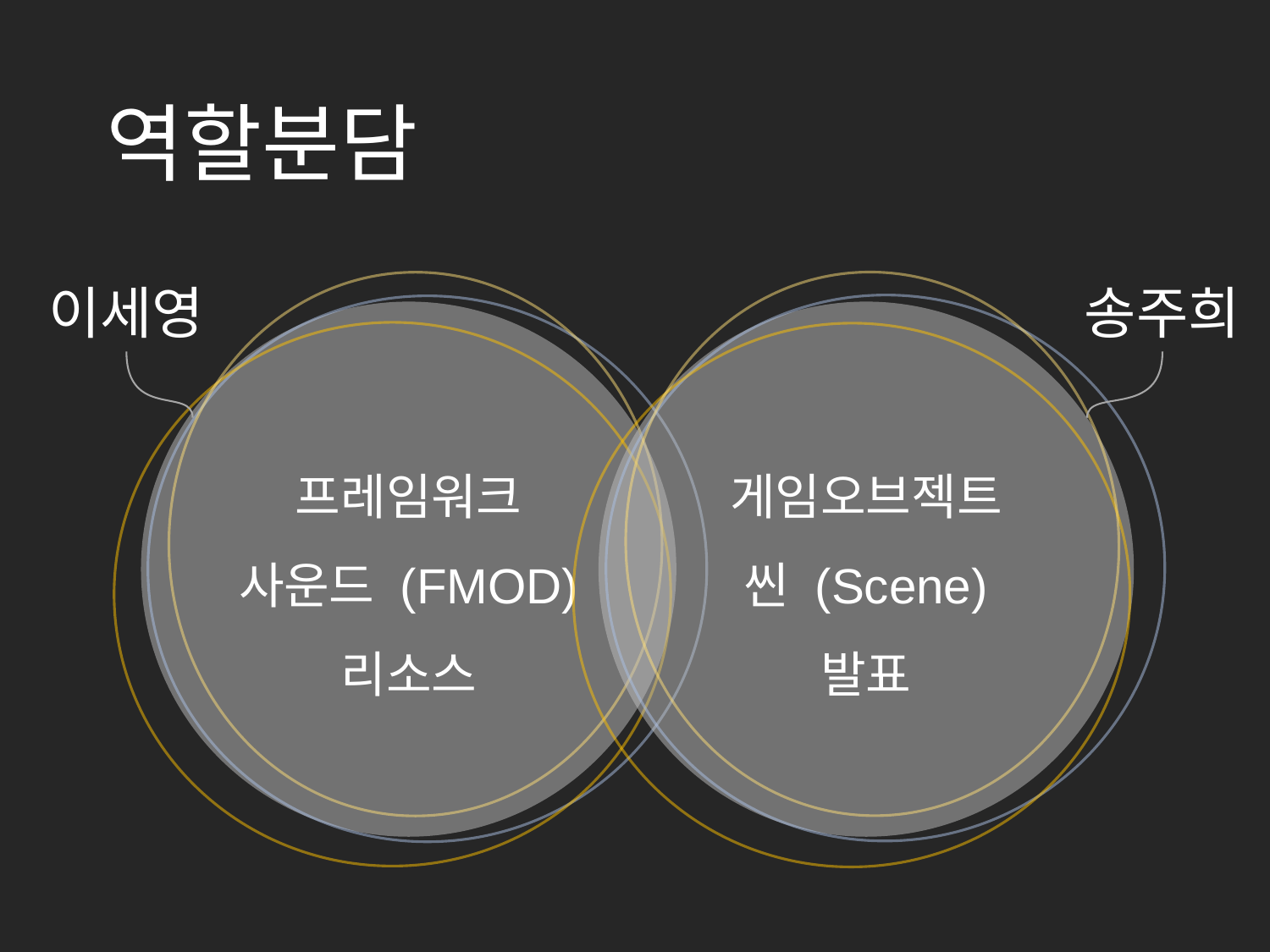

역할분담
이세영
송주희

프레임워크
사운드 (FMOD)
리소스

게임오브젝트
씬 (Scene)
발표